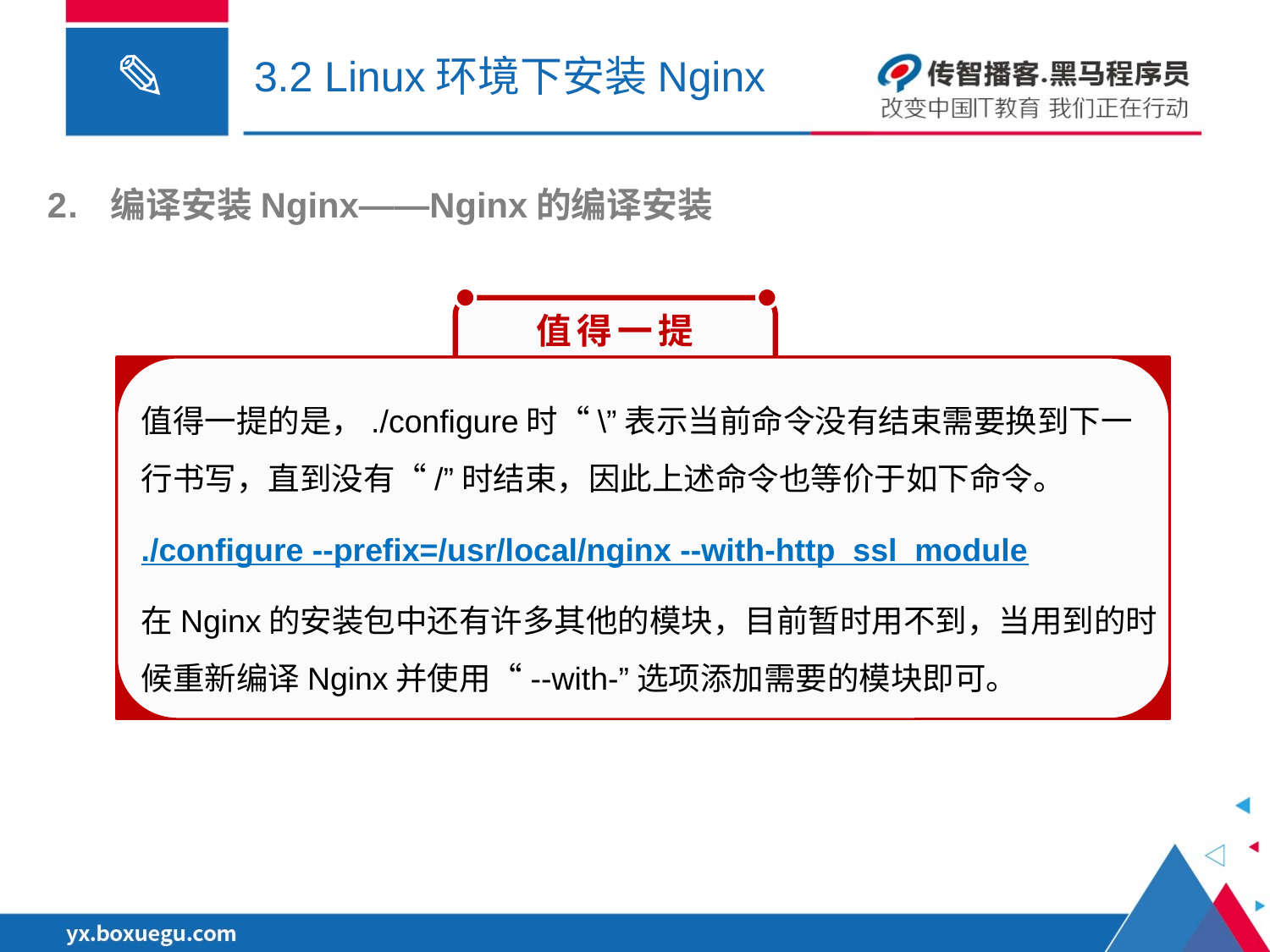

# 3.2 Linux环境下安装Nginx
编译安装Nginx——Nginx的编译安装

值得一提

值得一提的是，./configure时“\”表示当前命令没有结束需要换到下一行书写，直到没有“/”时结束，因此上述命令也等价于如下命令。
./configure --prefix=/usr/local/nginx --with-http_ssl_module
在Nginx的安装包中还有许多其他的模块，目前暂时用不到，当用到的时候重新编译Nginx并使用“--with-”选项添加需要的模块即可。